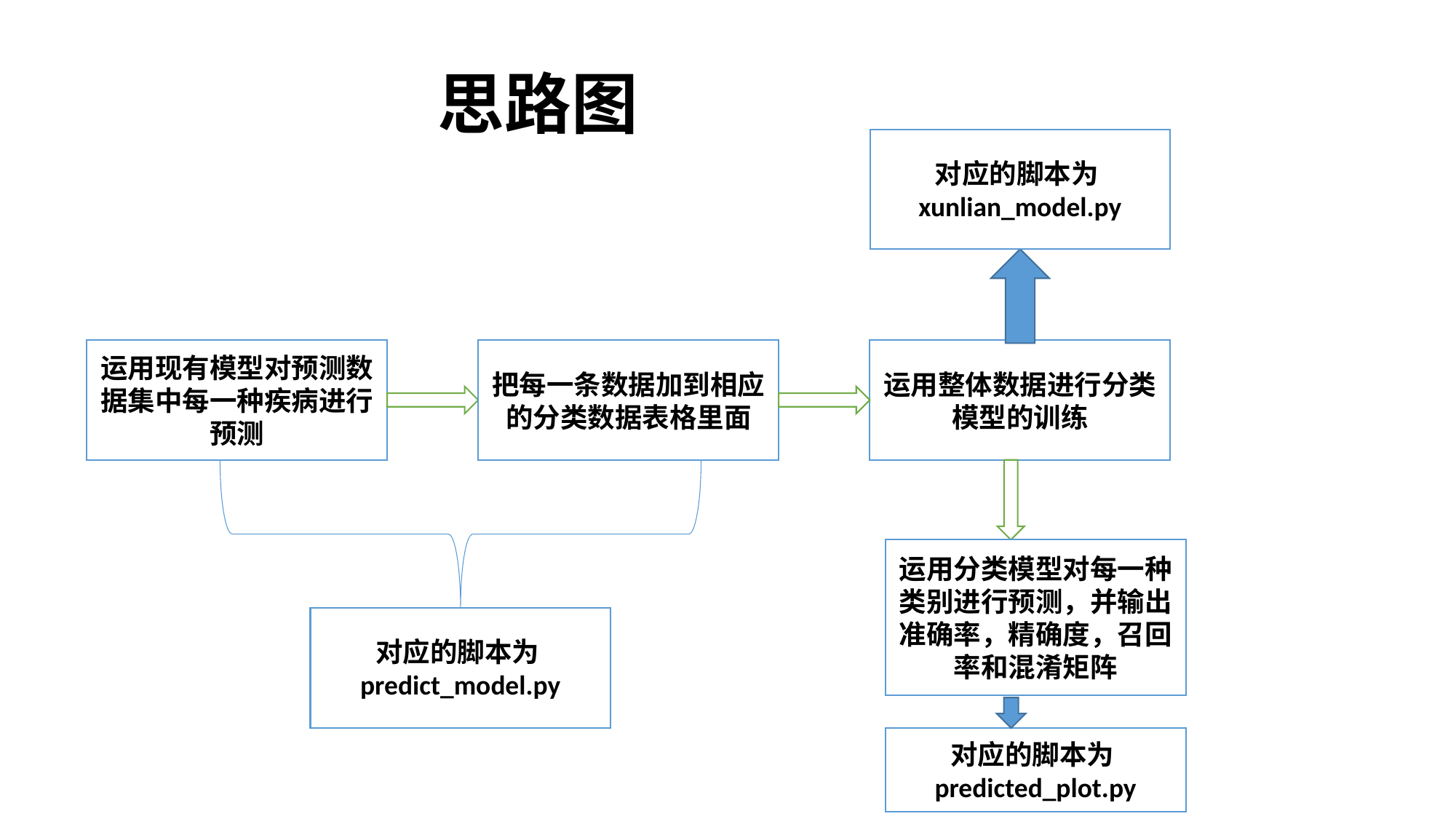

# 思路图
对应的脚本为xunlian_model.py

运用现有模型对预测数据集中每一种疾病进行预测
把每一条数据加到相应的分类数据表格里面
运用整体数据进行分类模型的训练

运用分类模型对每一种类别进行预测，并输出准确率，精确度，召回率和混淆矩阵
对应的脚本为predict_model.py

对应的脚本为predicted_plot.py